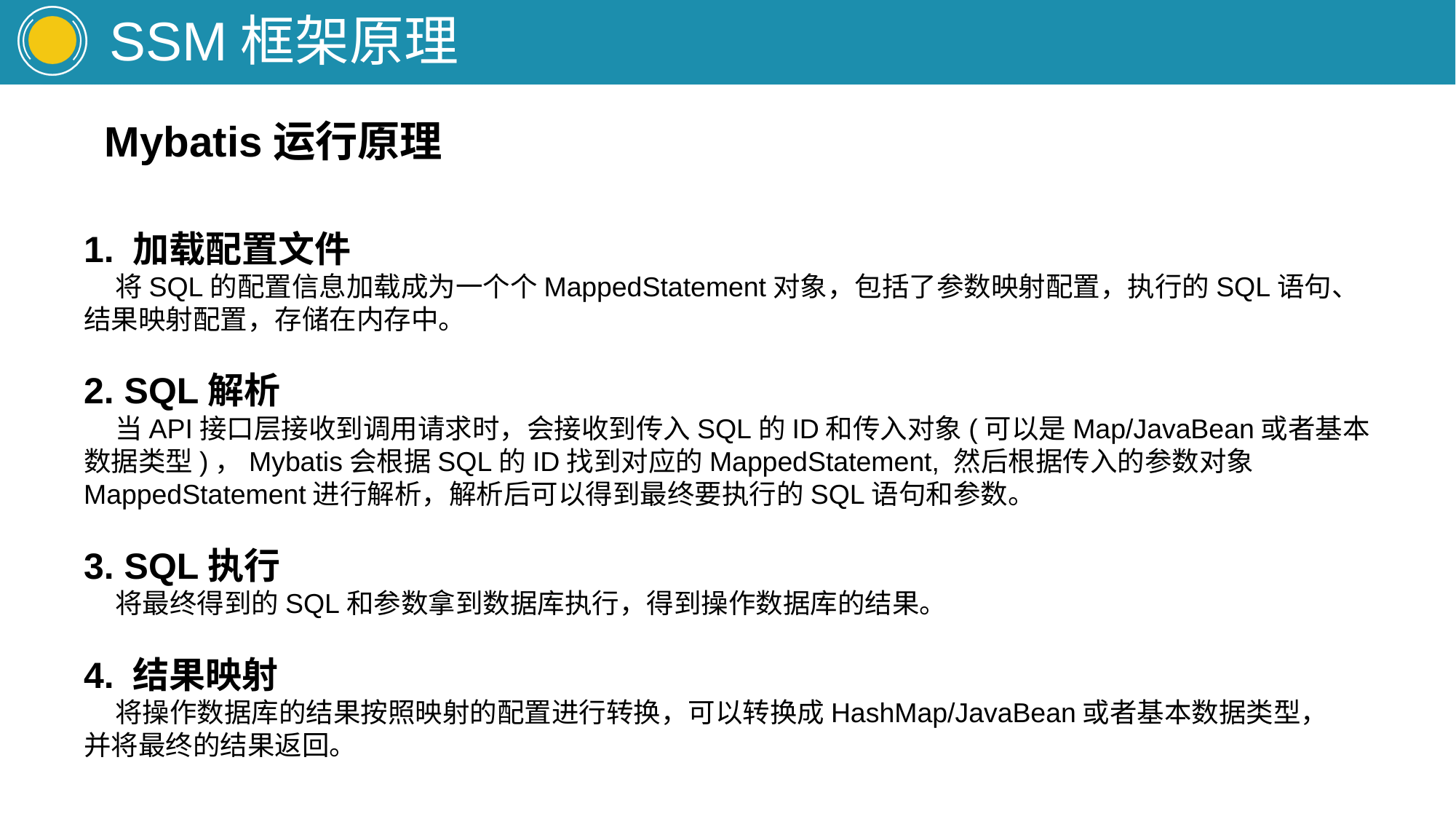

# SSM框架原理
Mybatis运行原理
1. 加载配置文件
    将SQL的配置信息加载成为一个个MappedStatement对象，包括了参数映射配置，执行的SQL语句、
结果映射配置，存储在内存中。

2. SQL解析
    当API接口层接收到调用请求时，会接收到传入SQL的ID和传入对象(可以是Map/JavaBean或者基本
数据类型)，Mybatis会根据SQL的ID找到对应的MappedStatement, 然后根据传入的参数对象
MappedStatement进行解析，解析后可以得到最终要执行的SQL语句和参数。

3. SQL执行
    将最终得到的SQL和参数拿到数据库执行，得到操作数据库的结果。

4. 结果映射
    将操作数据库的结果按照映射的配置进行转换，可以转换成HashMap/JavaBean或者基本数据类型，
并将最终的结果返回。